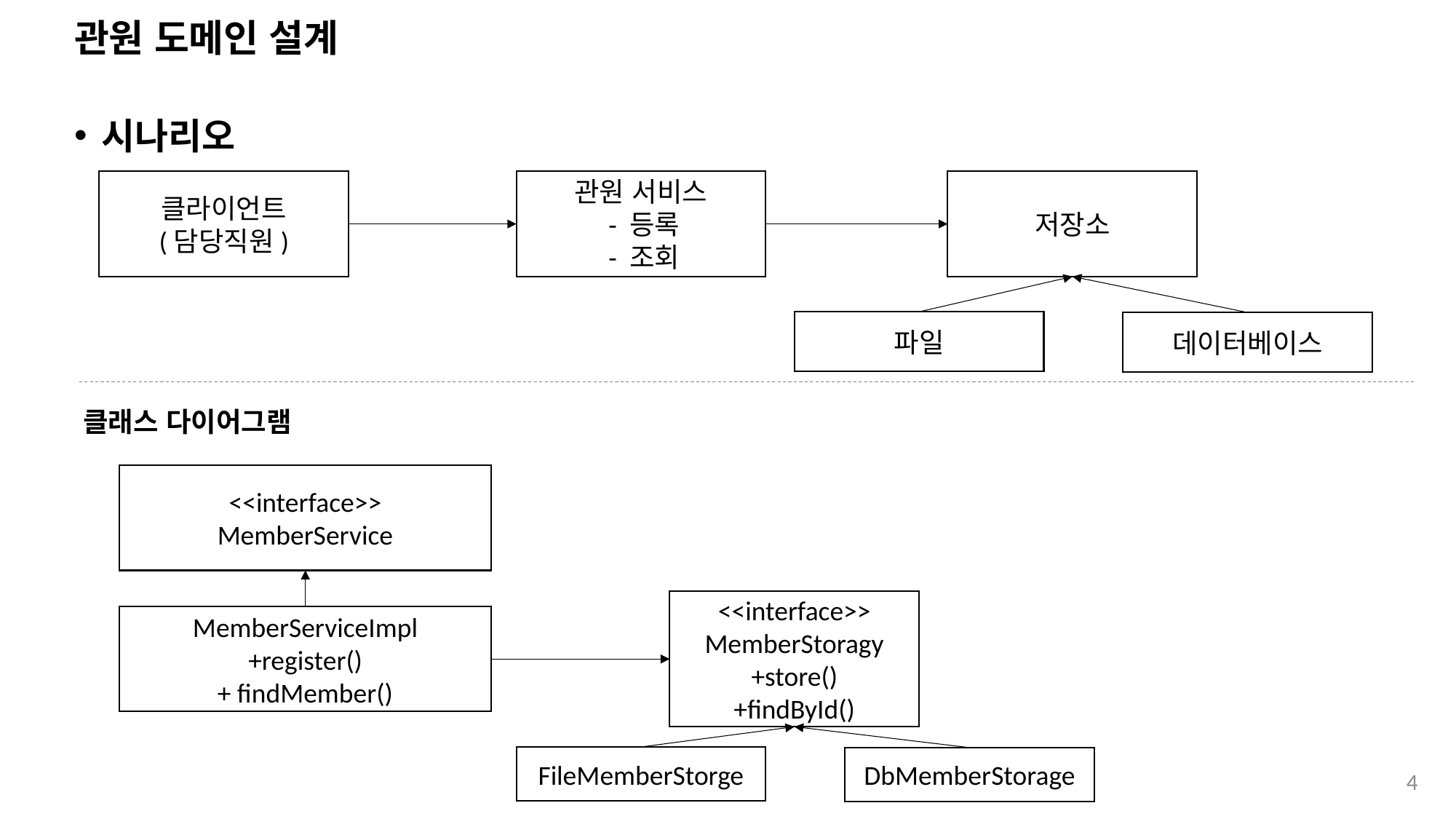

# 관원 도메인 설계
시나리오

클라이언트
(담당직원)
관원 서비스
 - 등록
 - 조회
저장소
파일
데이터베이스
클래스 다이어그램
<<interface>>
MemberService
<<interface>>
MemberStoragy
+store()
+findById()
MemberServiceImpl
+register()
+ findMember()
FileMemberStorge
DbMemberStorage
4